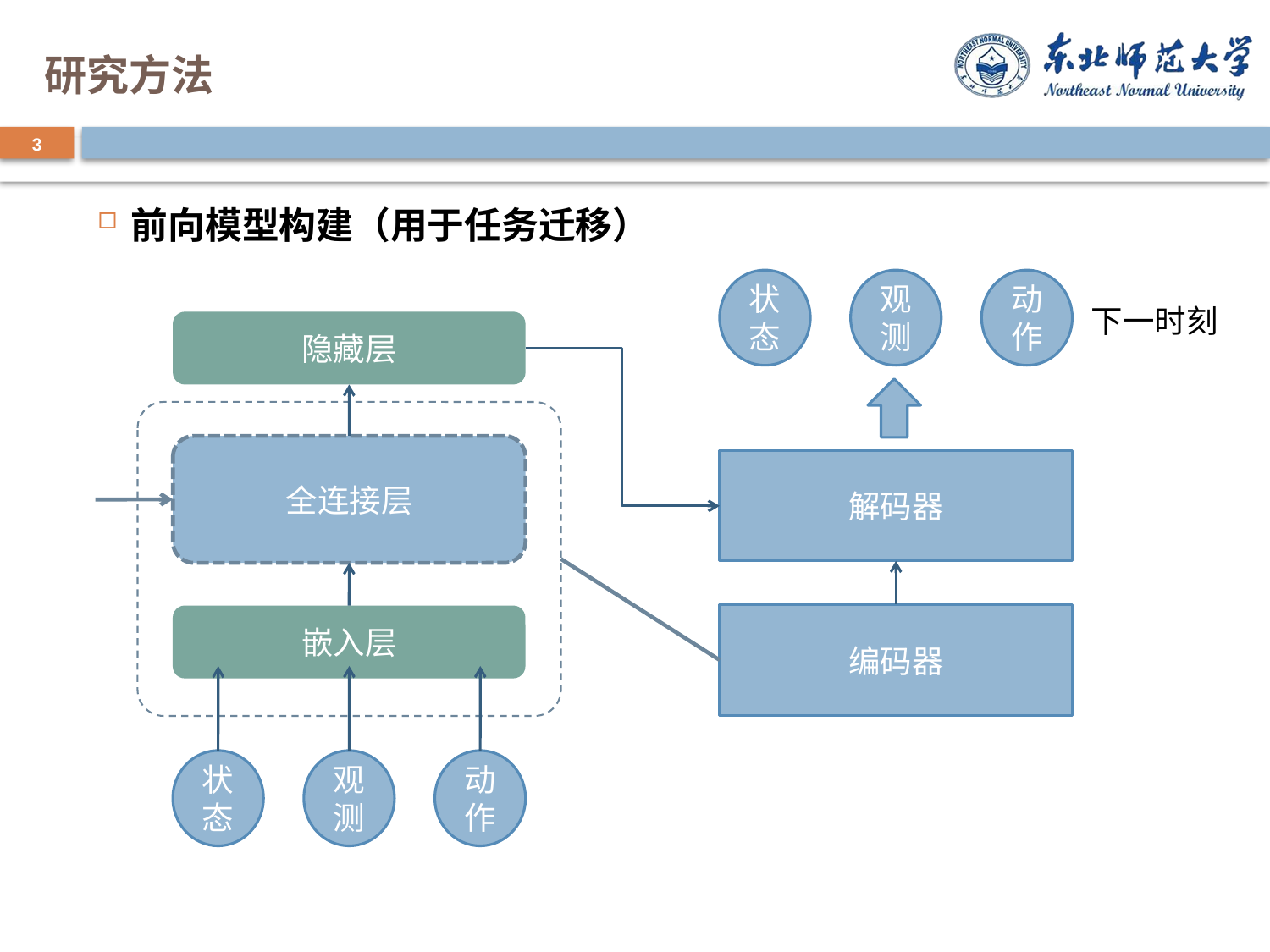

# 研究方法
3
前向模型构建（用于任务迁移）
状态
观测
动作
下一时刻
隐藏层

全连接层
解码器
编码器
嵌入层
状态
观测
动作